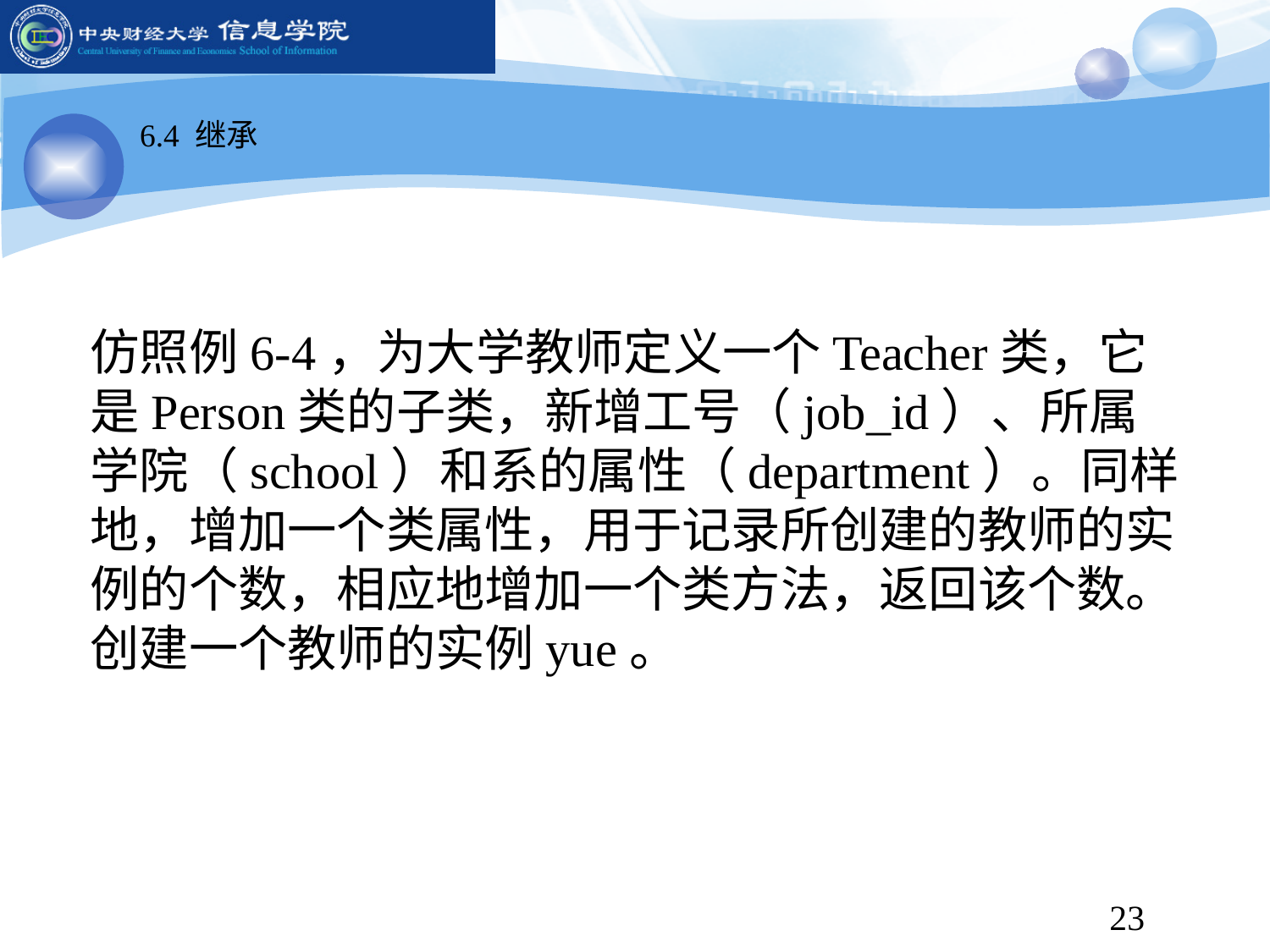

6.4 继承
仿照例6-4，为大学教师定义一个Teacher类，它是Person类的子类，新增工号（job_id）、所属学院（school）和系的属性（department）。同样地，增加一个类属性，用于记录所创建的教师的实例的个数，相应地增加一个类方法，返回该个数。创建一个教师的实例yue。